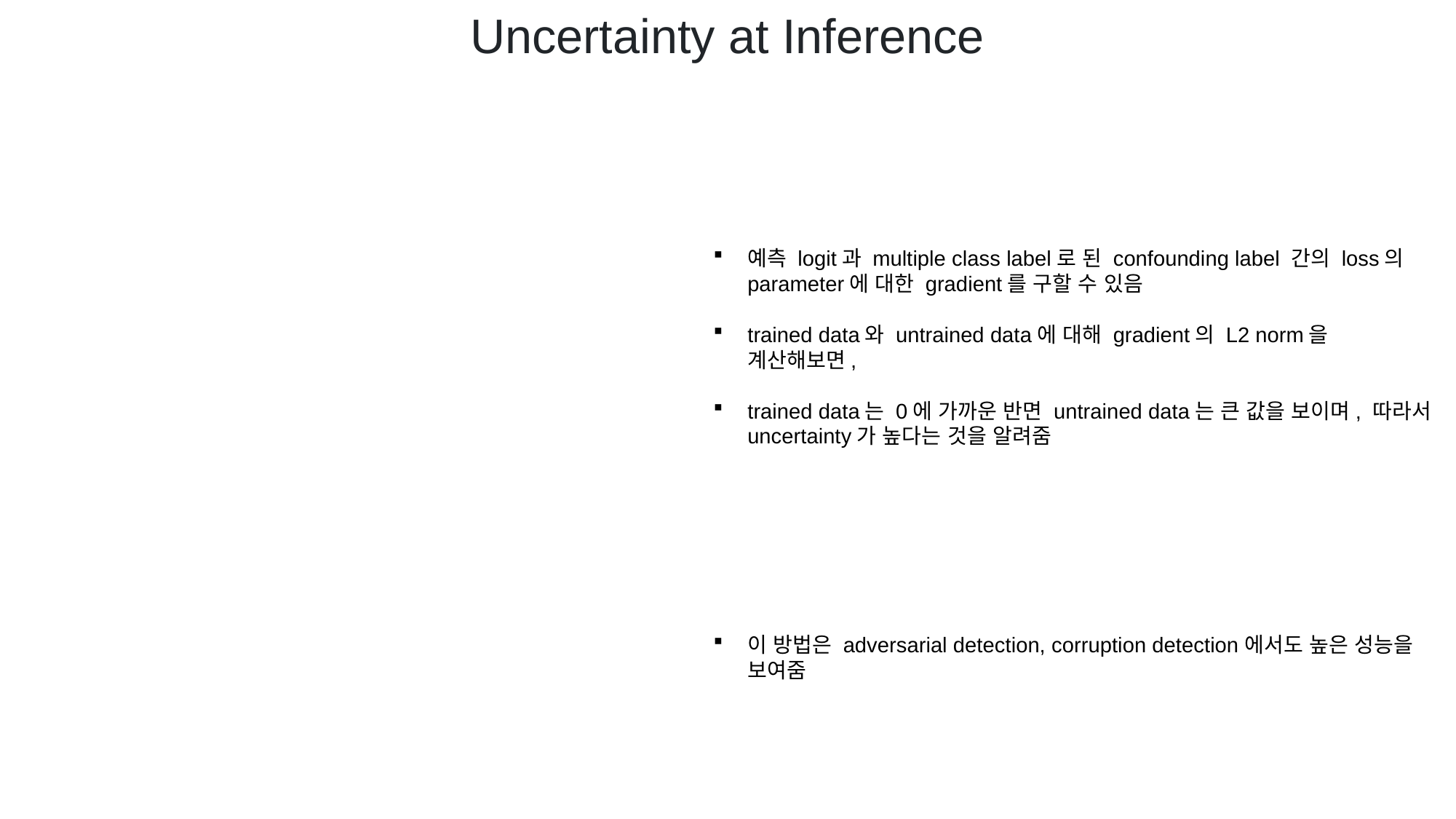

Uncertainty at Inference
예측 logit과 multiple class label로 된 confounding label 간의 loss의 parameter에 대한 gradient를 구할 수 있음

trained data와 untrained data에 대해 gradient의 L2 norm을 계산해보면,

trained data는 0에 가까운 반면 untrained data는 큰 값을 보이며, 따라서 uncertainty가 높다는 것을 알려줌

이 방법은 adversarial detection, corruption detection에서도 높은 성능을 보여줌